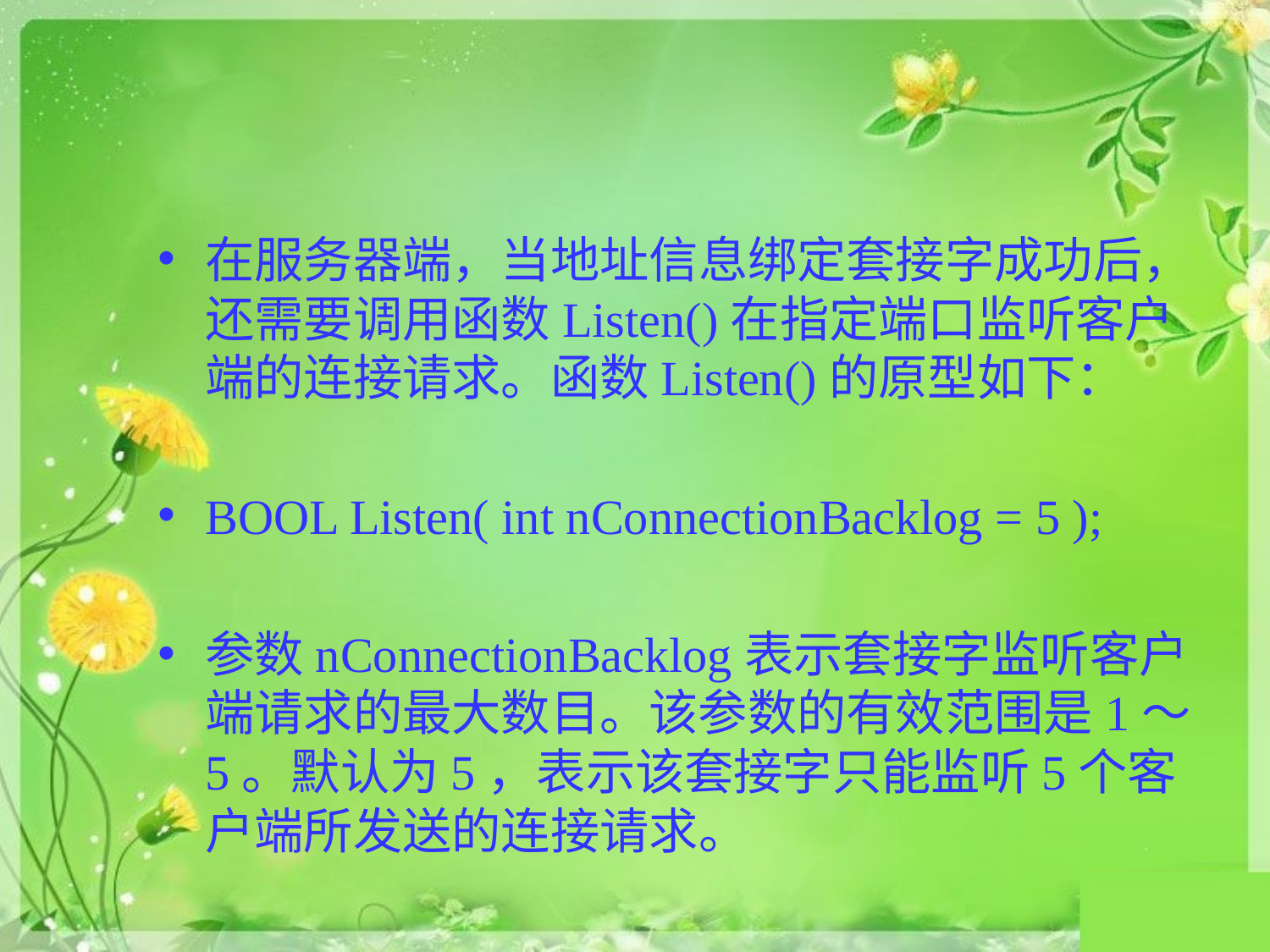

#
在服务器端，当地址信息绑定套接字成功后，还需要调用函数Listen()在指定端口监听客户端的连接请求。函数Listen()的原型如下：

BOOL Listen( int nConnectionBacklog = 5 );

参数nConnectionBacklog表示套接字监听客户端请求的最大数目。该参数的有效范围是1～5。默认为5，表示该套接字只能监听5个客户端所发送的连接请求。